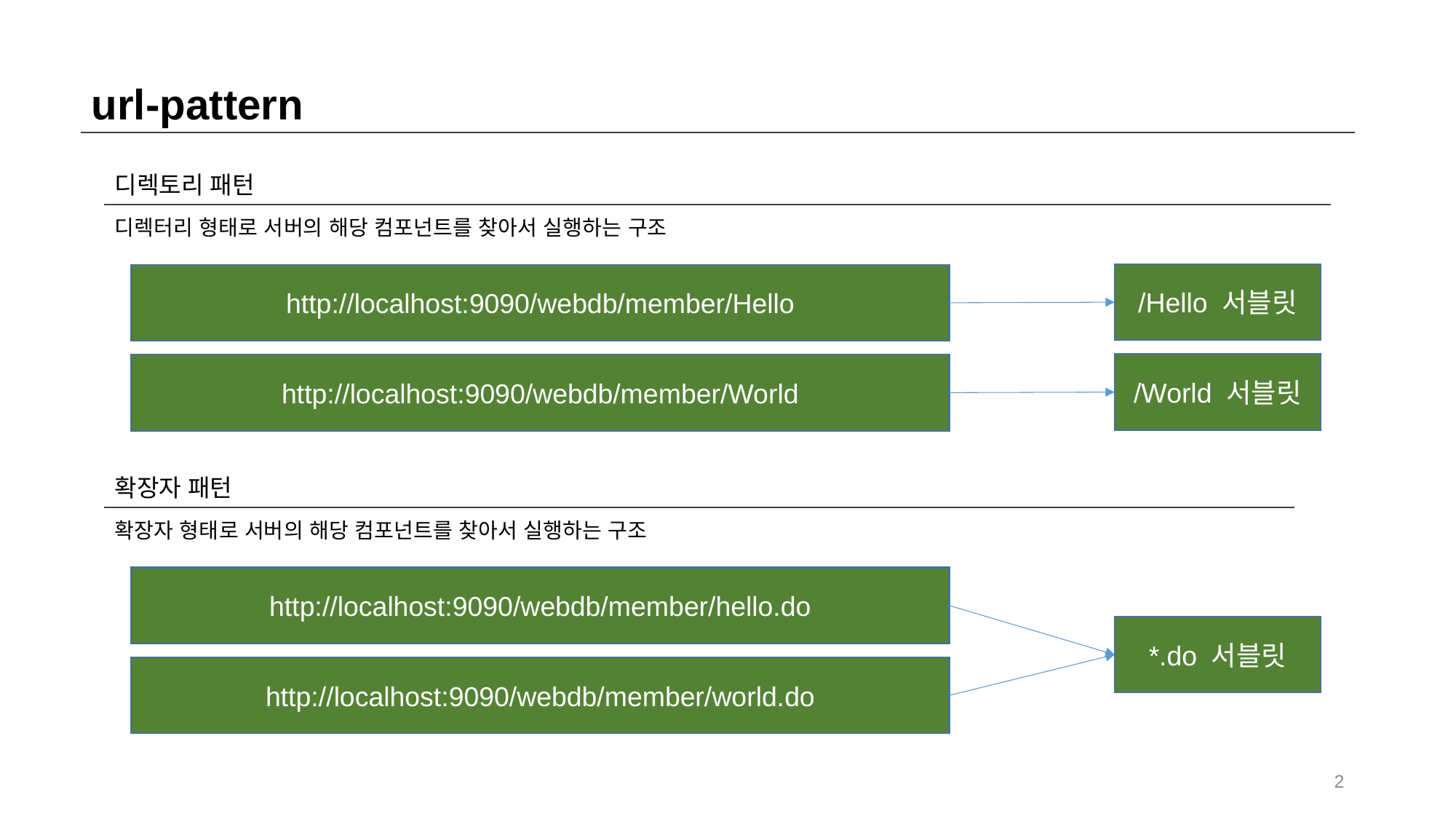

url-pattern
디렉토리 패턴
디렉터리 형태로 서버의 해당 컴포넌트를 찾아서 실행하는 구조
/Hello 서블릿
http://localhost:9090/webdb/member/Hello
/World 서블릿
http://localhost:9090/webdb/member/World
확장자 패턴
확장자 형태로 서버의 해당 컴포넌트를 찾아서 실행하는 구조
http://localhost:9090/webdb/member/hello.do
*.do 서블릿
http://localhost:9090/webdb/member/world.do
2